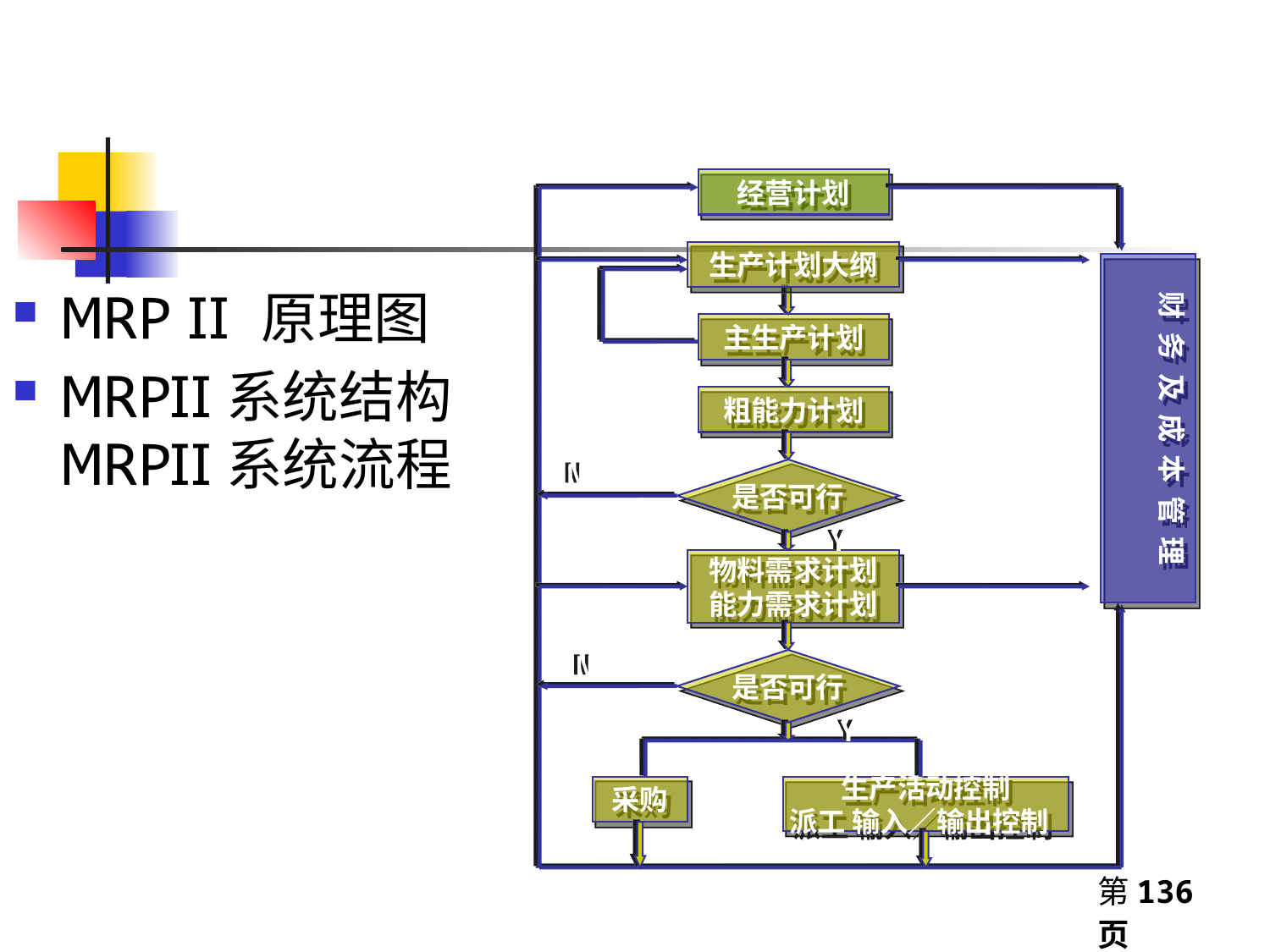

经营计划

生产计划大纲
财  务  及  成  本  管  理

主生产计划

粗能力计划

N
是否可行

Y

物料需求计划
能力需求计划

N
是否可行

Y

采购
生产活动控制
派工 输入／输出控制

执行结果反馈
MRP II 原理图
MRPII系统结构
MRPII系统流程